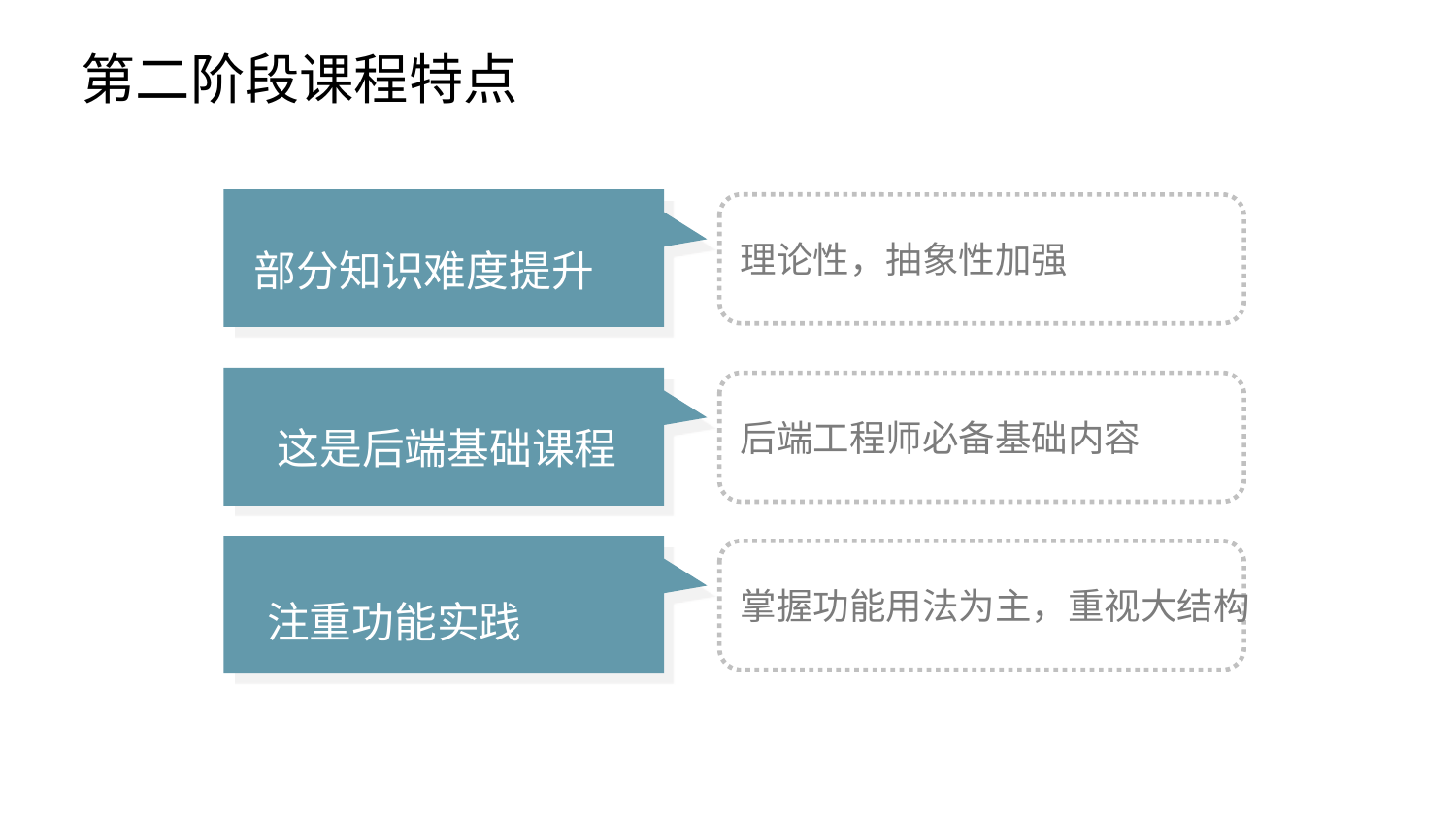

第二阶段课程特点

理论性，抽象性加强
  部分知识难度提升
后端工程师必备基础内容
  这是后端基础课程
掌握功能用法为主，重视大结构
  注重功能实践